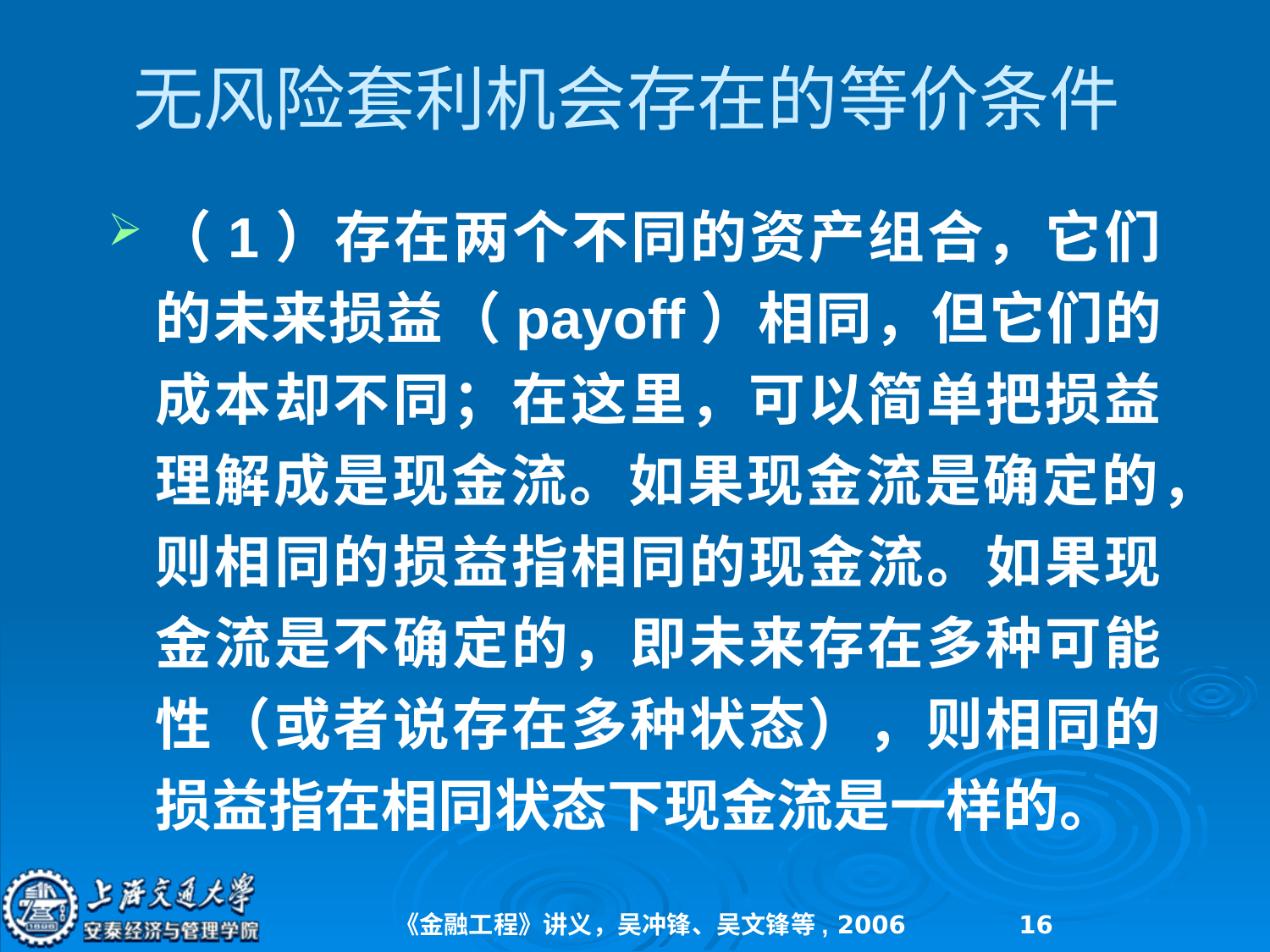

# 无风险套利机会存在的等价条件
（1）存在两个不同的资产组合，它们的未来损益（payoff）相同，但它们的成本却不同；在这里，可以简单把损益理解成是现金流。如果现金流是确定的，则相同的损益指相同的现金流。如果现金流是不确定的，即未来存在多种可能性（或者说存在多种状态），则相同的损益指在相同状态下现金流是一样的。